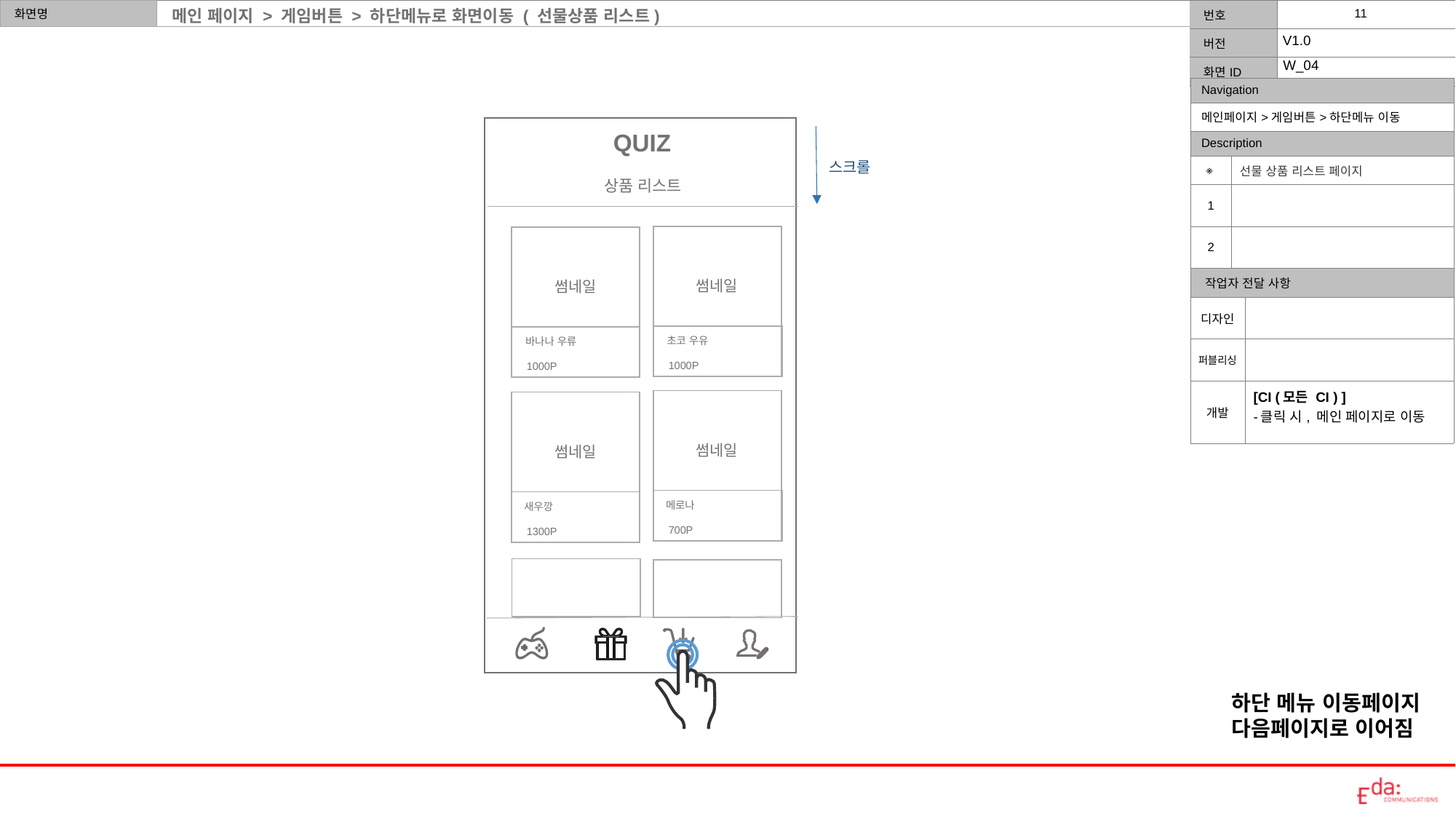

메인 페이지 > 게임버튼 > 하단메뉴로 화면이동 ( 선물상품 리스트)
W_04
| Navigation |  |  |
| --- | --- | --- |
| 메인페이지>게임버튼>하단메뉴 이동 |  |  |
| Description |  |  |
| ※ | 선물 상품 리스트 페이지 |  |
| 1 |  |  |
| 2 |  |  |
| 작업자 전달 사항 |  |  |
| 디자인 |  |  |
| 퍼블리싱 |  |  |
| 개발 |  | [CI (모든 CI ) ] -클릭 시, 메인 페이지로 이동 |

QUIZ
스크롤
상품 리스트

썸네일
썸네일

초코 우유
바나나 우류
1000P
1000P

썸네일
썸네일

메로나
새우깡
700P
1300P

하단 메뉴 이동페이지
다음페이지로 이어짐